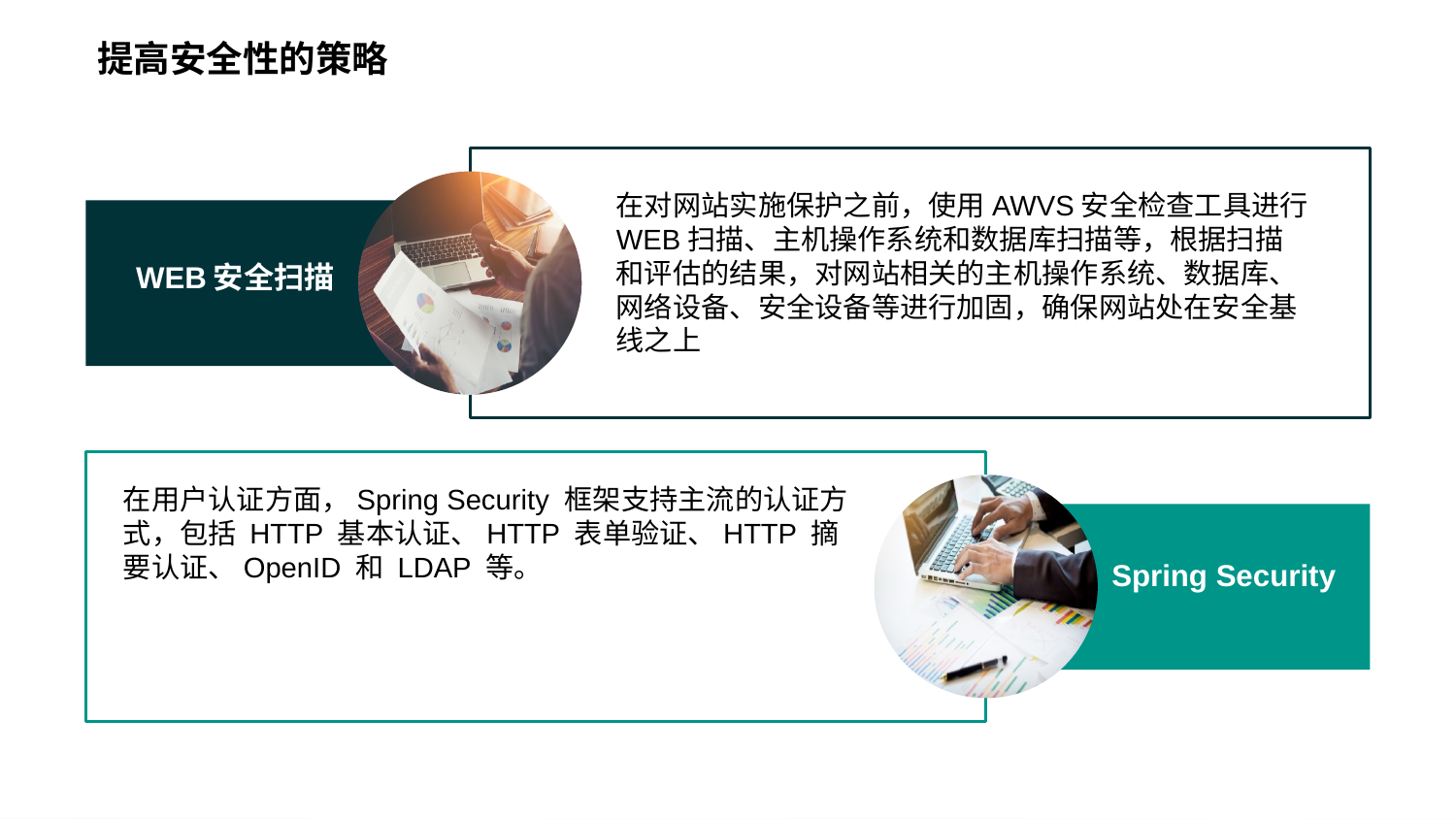

提高安全性的策略

WEB安全扫描

在对网站实施保护之前，使用AWVS安全检查工具进行WEB扫描、主机操作系统和数据库扫描等，根据扫描和评估的结果，对网站相关的主机操作系统、数据库、网络设备、安全设备等进行加固，确保网站处在安全基线之上

在用户认证方面，Spring Security 框架支持主流的认证方式，包括 HTTP 基本认证、HTTP 表单验证、HTTP 摘要认证、OpenID 和 LDAP 等。

Spring Security